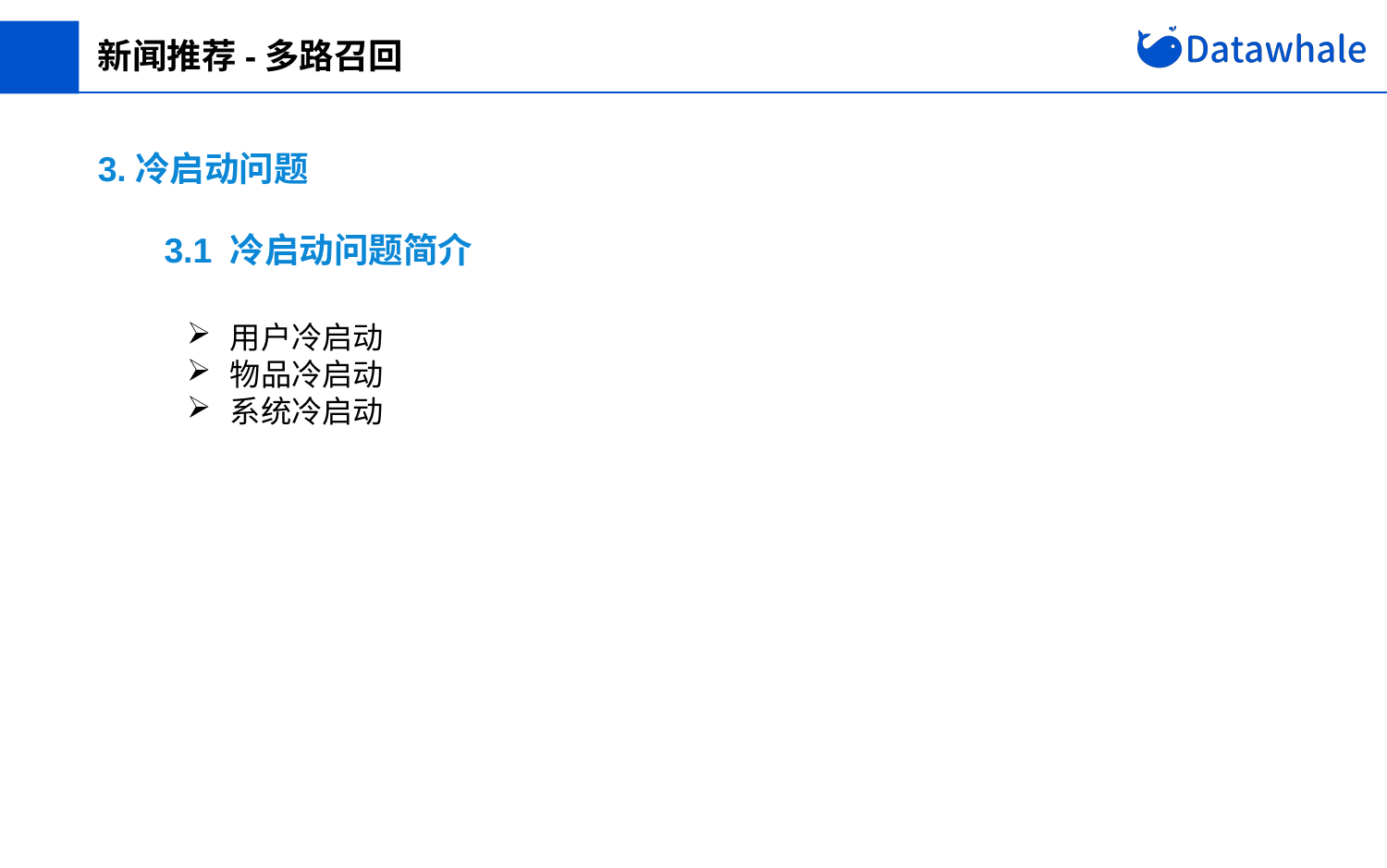

新闻推荐-多路召回
3.冷启动问题
3.1 冷启动问题简介
用户冷启动
物品冷启动
系统冷启动